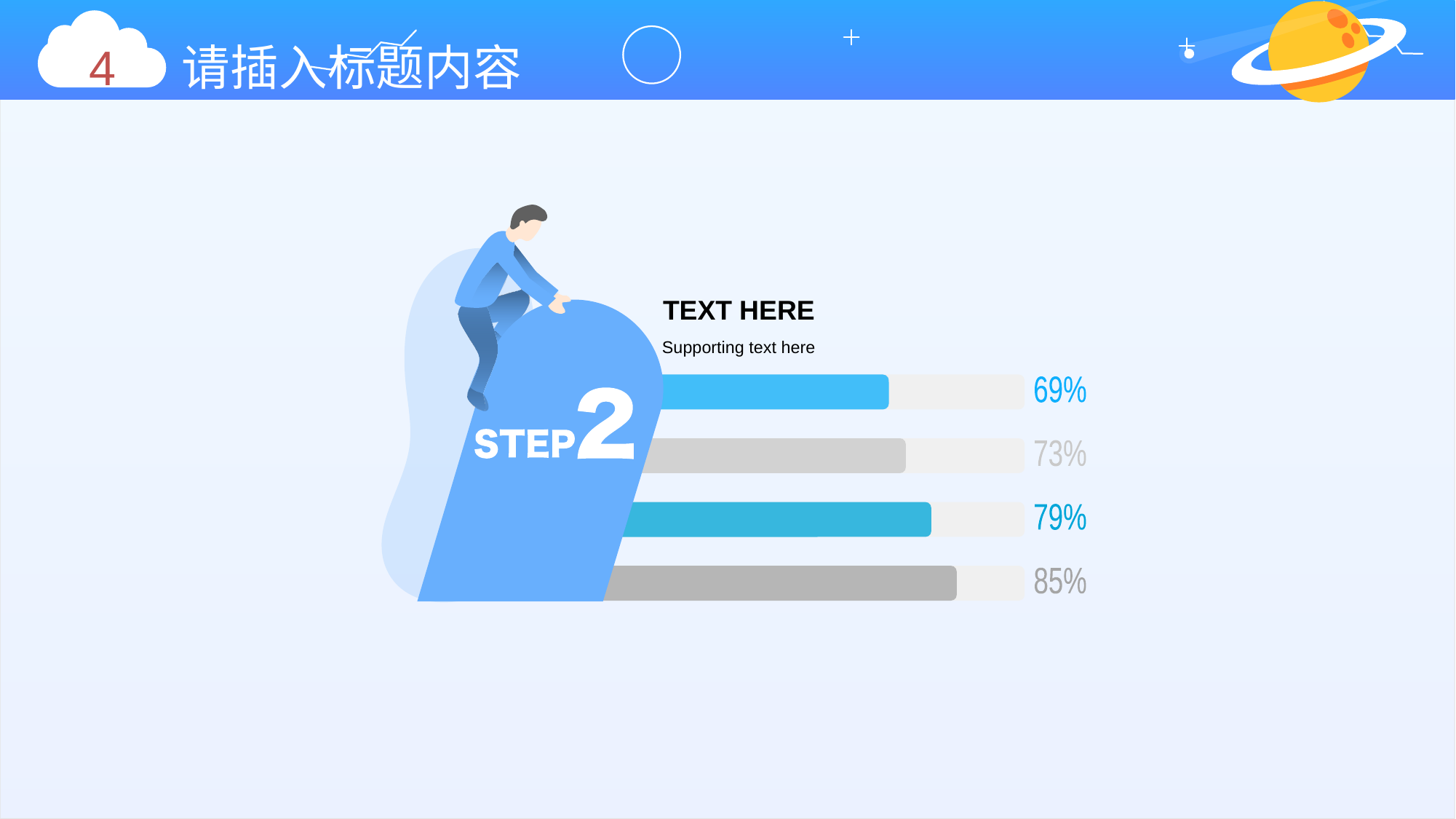

4    请插入标题内容

TEXT HERE

Supporting text here

69%

73%

79%

85%